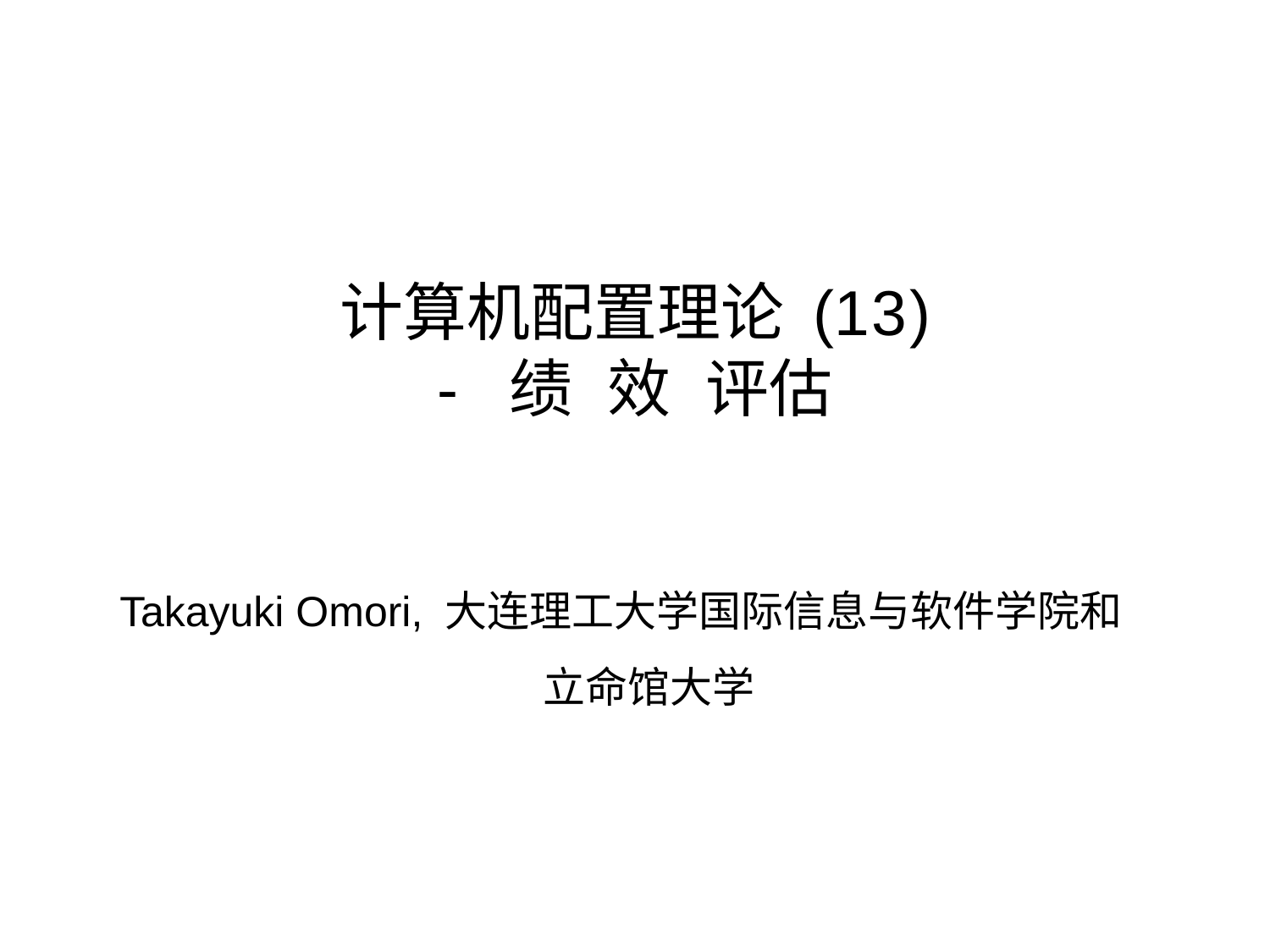

# 计算机配置理论 (13)
-绩效评估
Takayuki Omori, 大连理工大学国际信息与软件学院和立命馆大学